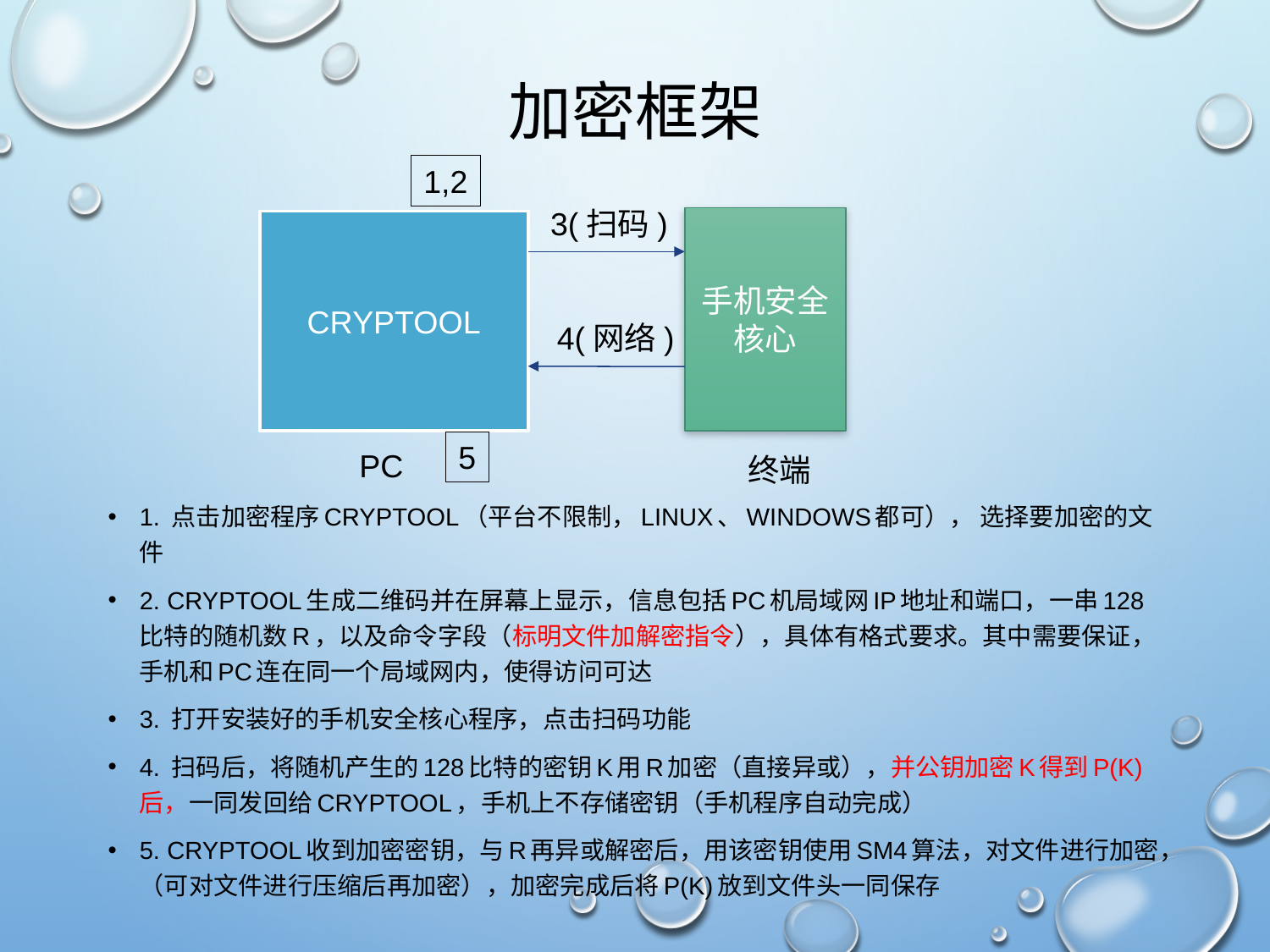

# 加密框架
1,2
3(扫码)
手机安全核心
CRYPTOOL
4(网络)
5
PC
终端
1. 点击加密程序CRYPTOOL（平台不限制，linux、Windows都可）， 选择要加密的文件
2. CRYPTOOL生成二维码并在屏幕上显示，信息包括PC机局域网IP地址和端口，一串128比特的随机数R，以及命令字段（标明文件加解密指令），具体有格式要求。其中需要保证，手机和PC连在同一个局域网内，使得访问可达
3. 打开安装好的手机安全核心程序，点击扫码功能
4. 扫码后，将随机产生的128比特的密钥K用R加密（直接异或），并公钥加密K得到P(k)后，一同发回给CRYPTOOL，手机上不存储密钥（手机程序自动完成）
5. CRYPTOOL收到加密密钥，与R再异或解密后，用该密钥使用SM4算法，对文件进行加密，（可对文件进行压缩后再加密），加密完成后将P(k)放到文件头一同保存